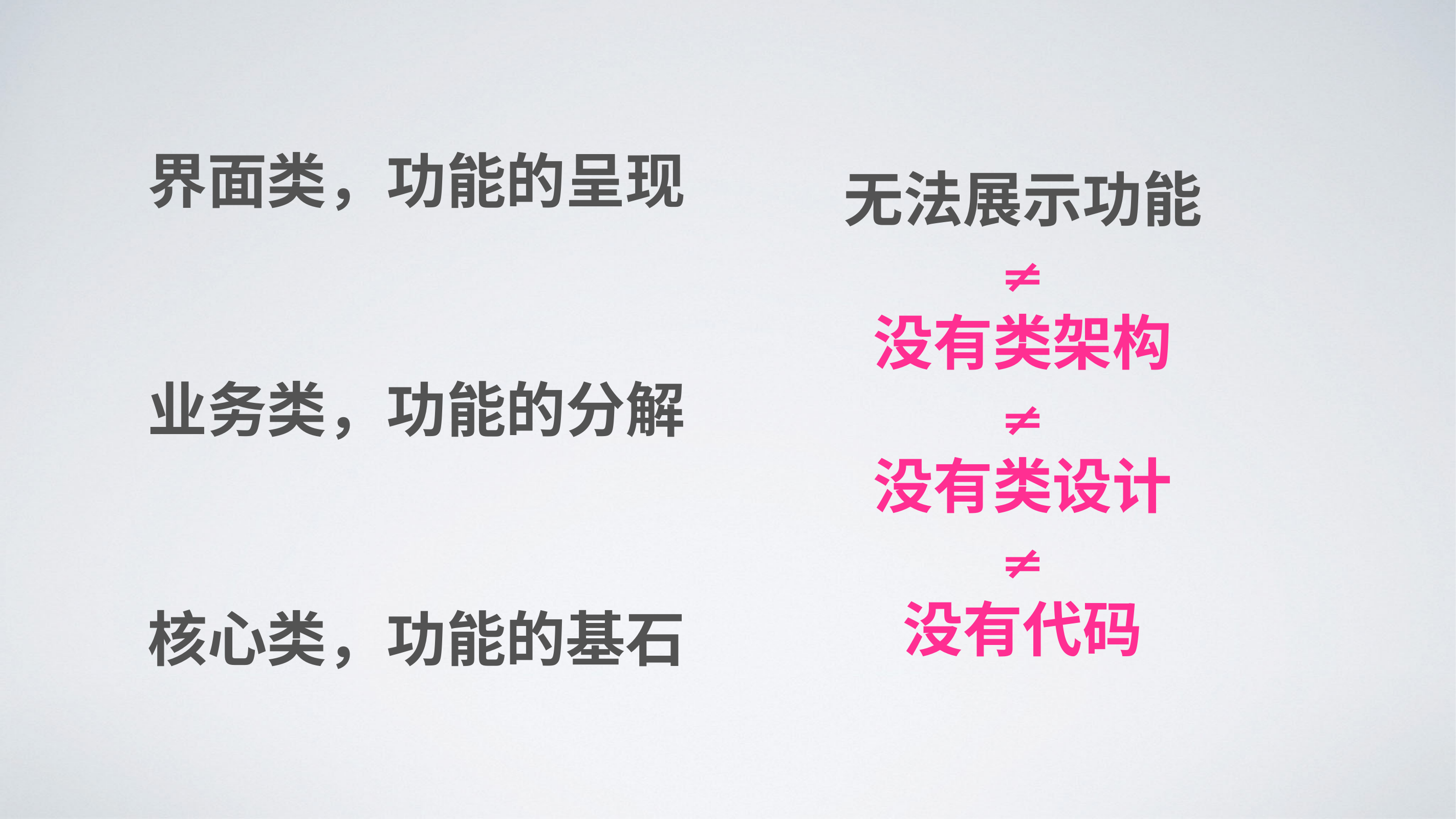

界面类，功能的呈现
无法展示功能
≠
没有类架构
≠
没有类设计
≠
没有代码
业务类，功能的分解
核心类，功能的基石